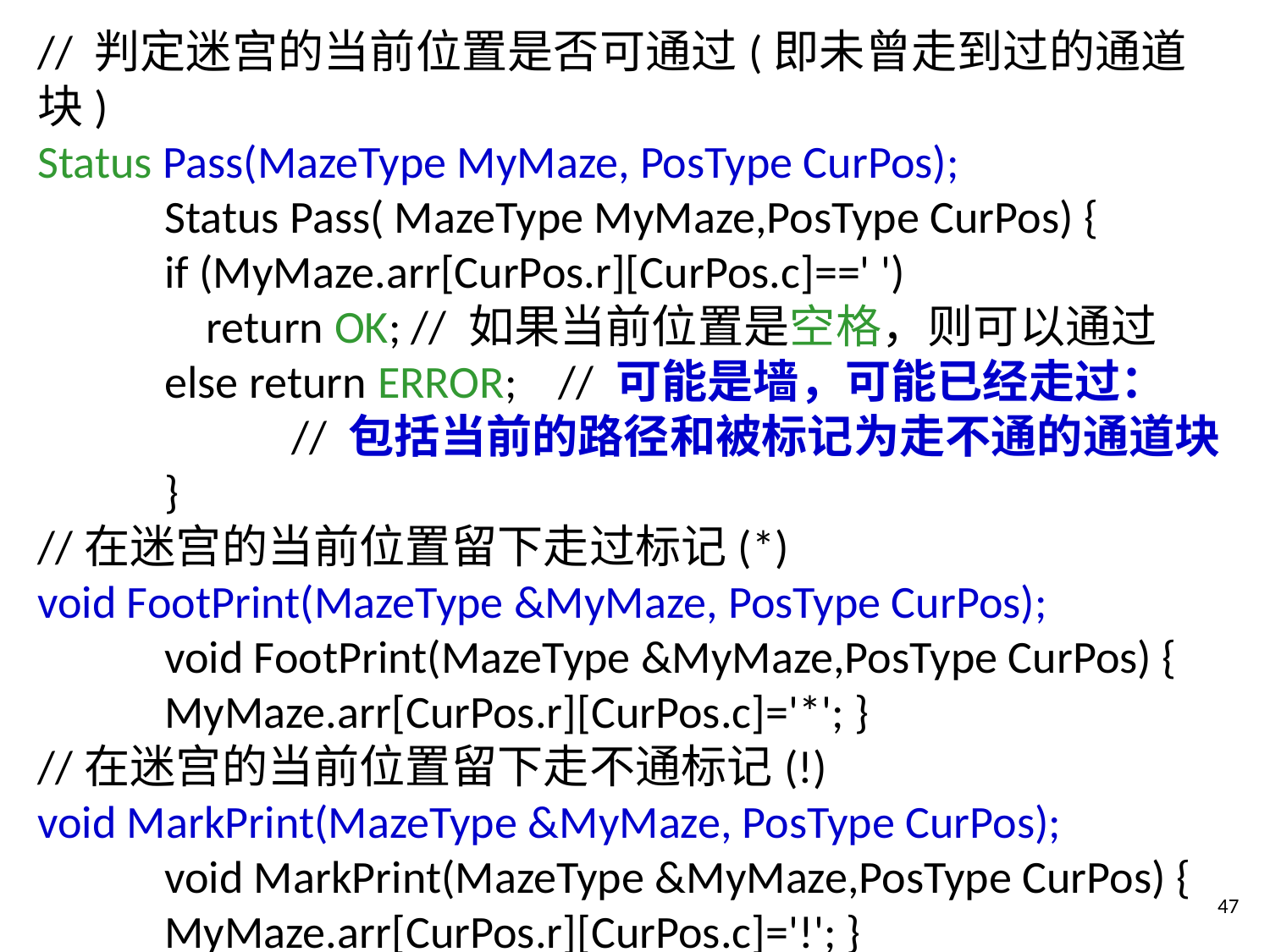

// 判定迷宫的当前位置是否可通过(即未曾走到过的通道块)
Status Pass(MazeType MyMaze, PosType CurPos);
	Status Pass( MazeType MyMaze,PosType CurPos) {
	if (MyMaze.arr[CurPos.r][CurPos.c]==' ')
	    return OK; // 如果当前位置是空格，则可以通过
	else return ERROR;    // 可能是墙，可能已经走过：
		// 包括当前的路径和被标记为走不通的通道块
	}
//在迷宫的当前位置留下走过标记(*)
void FootPrint(MazeType &MyMaze, PosType CurPos);
	void FootPrint(MazeType &MyMaze,PosType CurPos) {
	MyMaze.arr[CurPos.r][CurPos.c]='*'; }
//在迷宫的当前位置留下走不通标记(!)
void MarkPrint(MazeType &MyMaze, PosType CurPos);
	void MarkPrint(MazeType &MyMaze,PosType CurPos) {
	MyMaze.arr[CurPos.r][CurPos.c]='!'; }
47